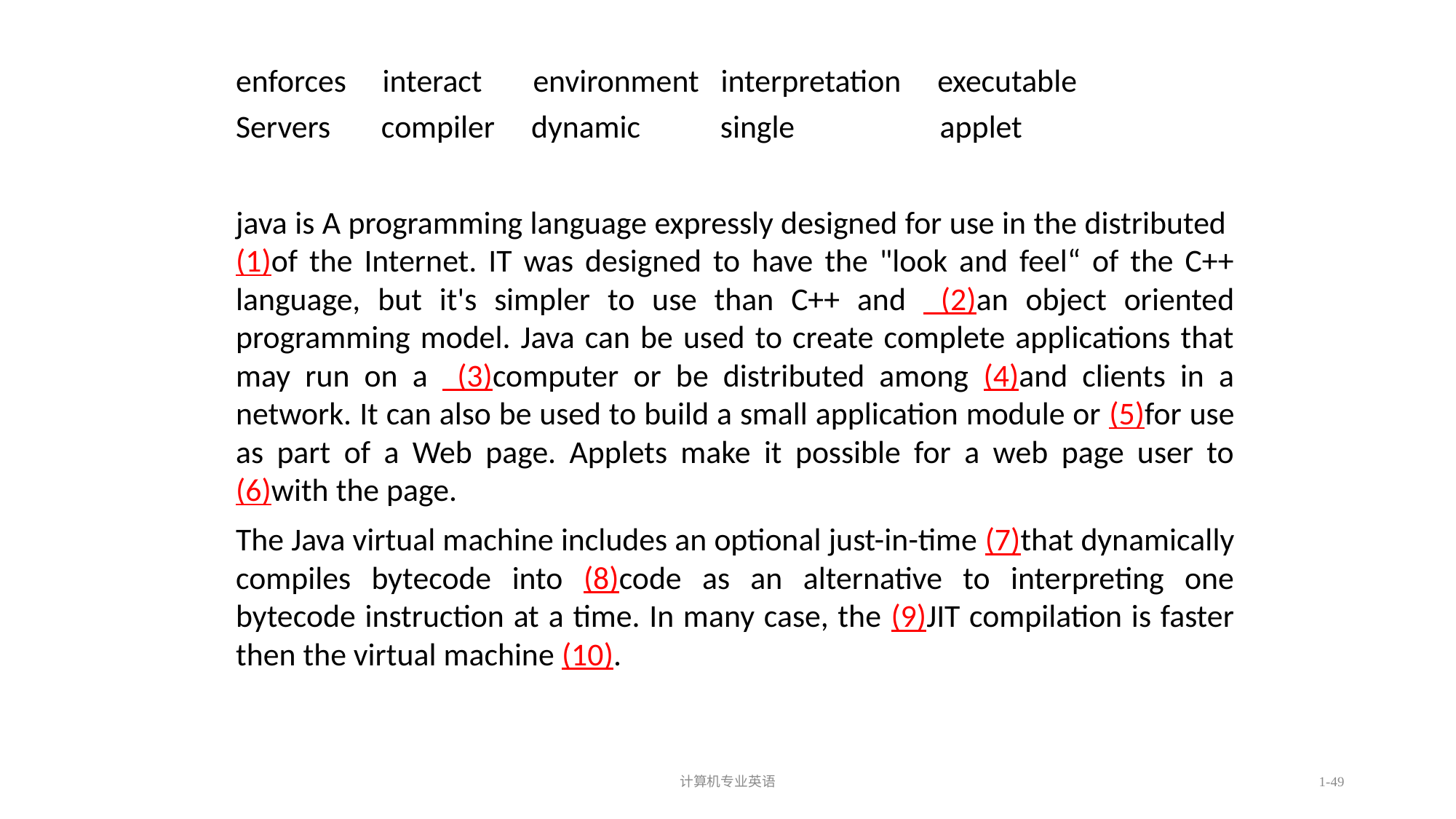

计算机专业英语
1-49
enforces     interact       environment   interpretation     executable
Servers       compiler     dynamic           single                    applet

java is A programming language expressly designed for use in the distributed  (1)of the Internet. IT was designed to have the "look and feel“ of the C++ language, but it's simpler to use than C++ and  (2)an object oriented programming model. Java can be used to create complete applications that may run on a  (3)computer or be distributed among (4)and clients in a network. It can also be used to build a small application module or (5)for use as part of a Web page. Applets make it possible for a web page user to (6)with the page.
The Java virtual machine includes an optional just-in-time (7)that dynamically compiles bytecode into (8)code as an alternative to interpreting one bytecode instruction at a time. In many case, the (9)JIT compilation is faster then the virtual machine (10).